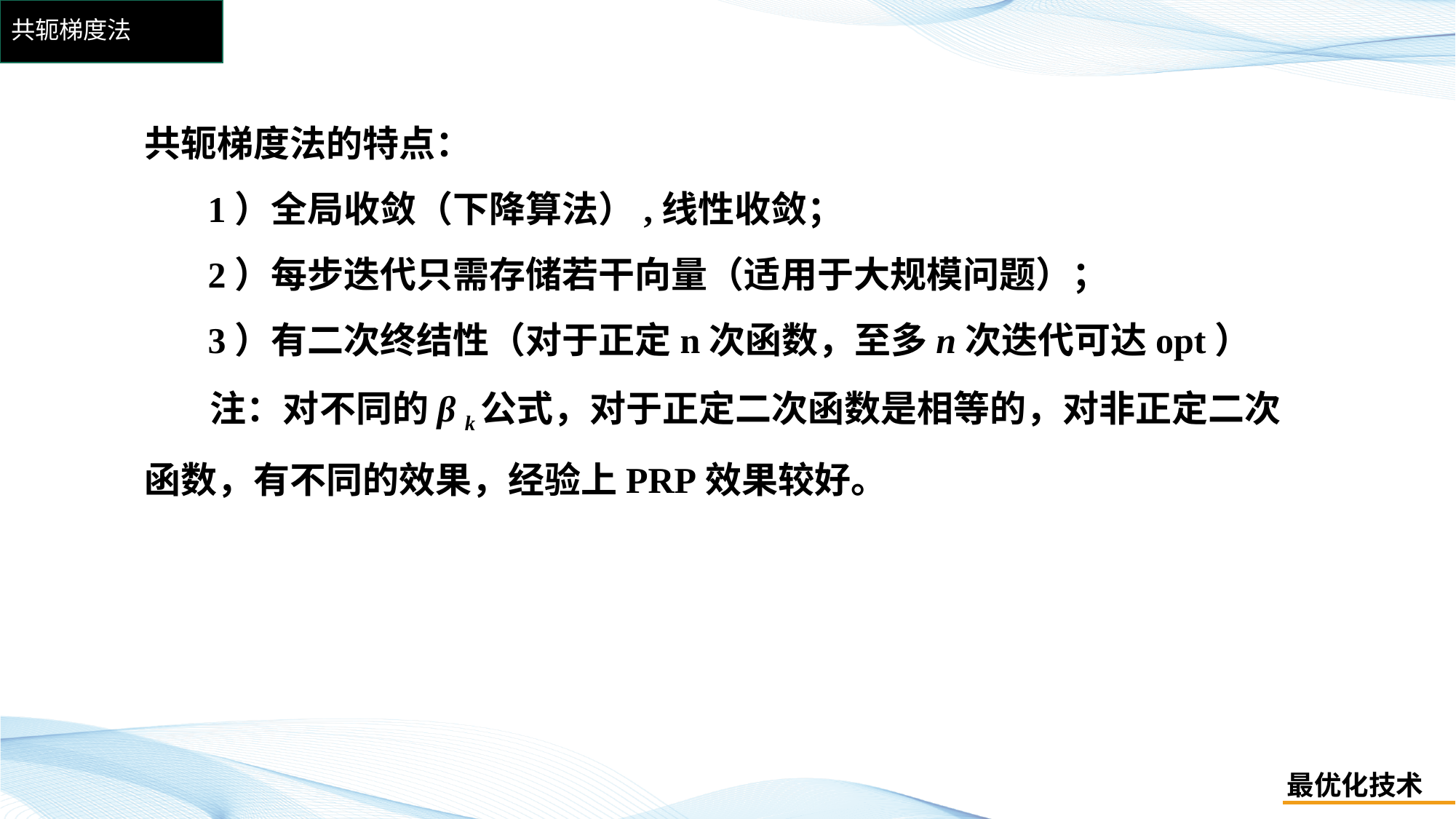

# 共轭梯度法
共轭梯度法的特点：
       1）全局收敛（下降算法）,线性收敛；
       2）每步迭代只需存储若干向量（适用于大规模问题）；
       3）有二次终结性（对于正定n次函数，至多n次迭代可达opt）
       注：对不同的β k公式，对于正定二次函数是相等的，对非正定二次函数，有不同的效果，经验上PRP效果较好。